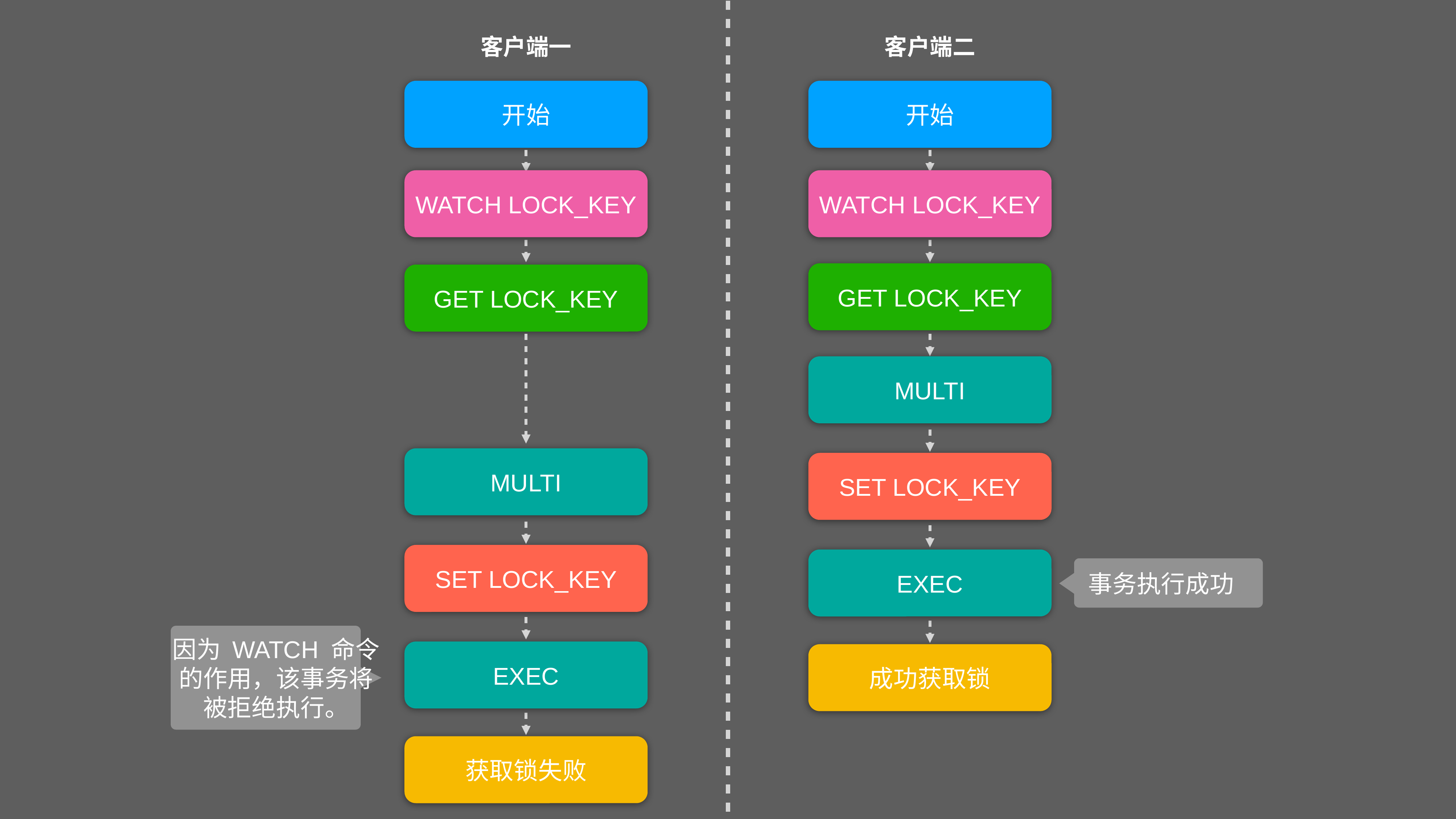

客户端一
客户端二
开始
开始

WATCH LOCK_KEY
WATCH LOCK_KEY

GET LOCK_KEY
GET LOCK_KEY

MULTI

MULTI
SET LOCK_KEY

SET LOCK_KEY
EXEC
事务执行成功

因为 WATCH 命令的作用，该事务将被拒绝执行。
EXEC
成功获取锁

获取锁失败